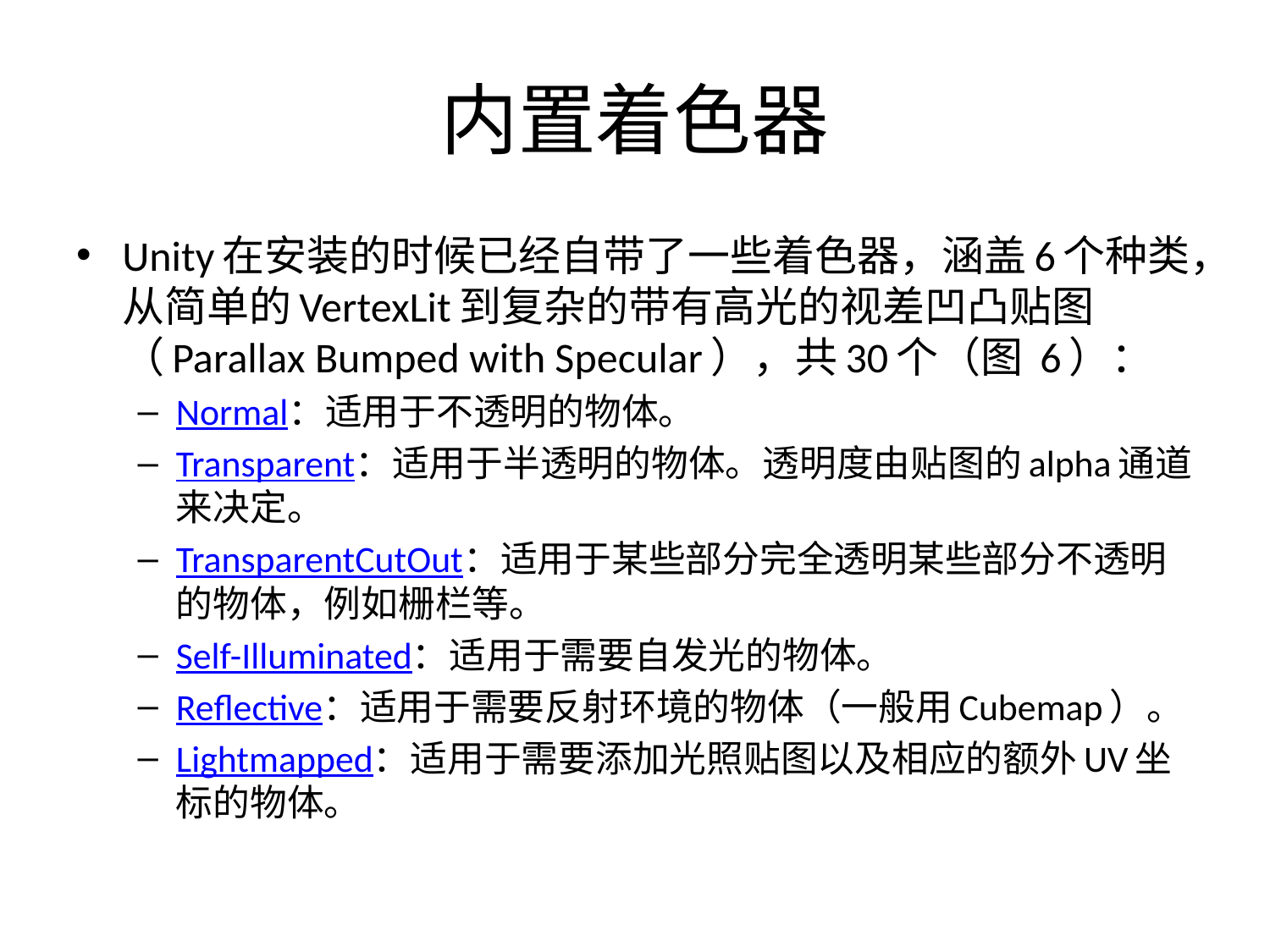

# 内置着色器
Unity在安装的时候已经自带了一些着色器，涵盖6个种类，从简单的VertexLit到复杂的带有高光的视差凹凸贴图（Parallax Bumped with Specular），共30个（图 6）：
Normal：适用于不透明的物体。
Transparent：适用于半透明的物体。透明度由贴图的alpha通道来决定。
TransparentCutOut：适用于某些部分完全透明某些部分不透明的物体，例如栅栏等。
Self-Illuminated：适用于需要自发光的物体。
Reflective：适用于需要反射环境的物体（一般用Cubemap）。
Lightmapped：适用于需要添加光照贴图以及相应的额外UV坐标的物体。